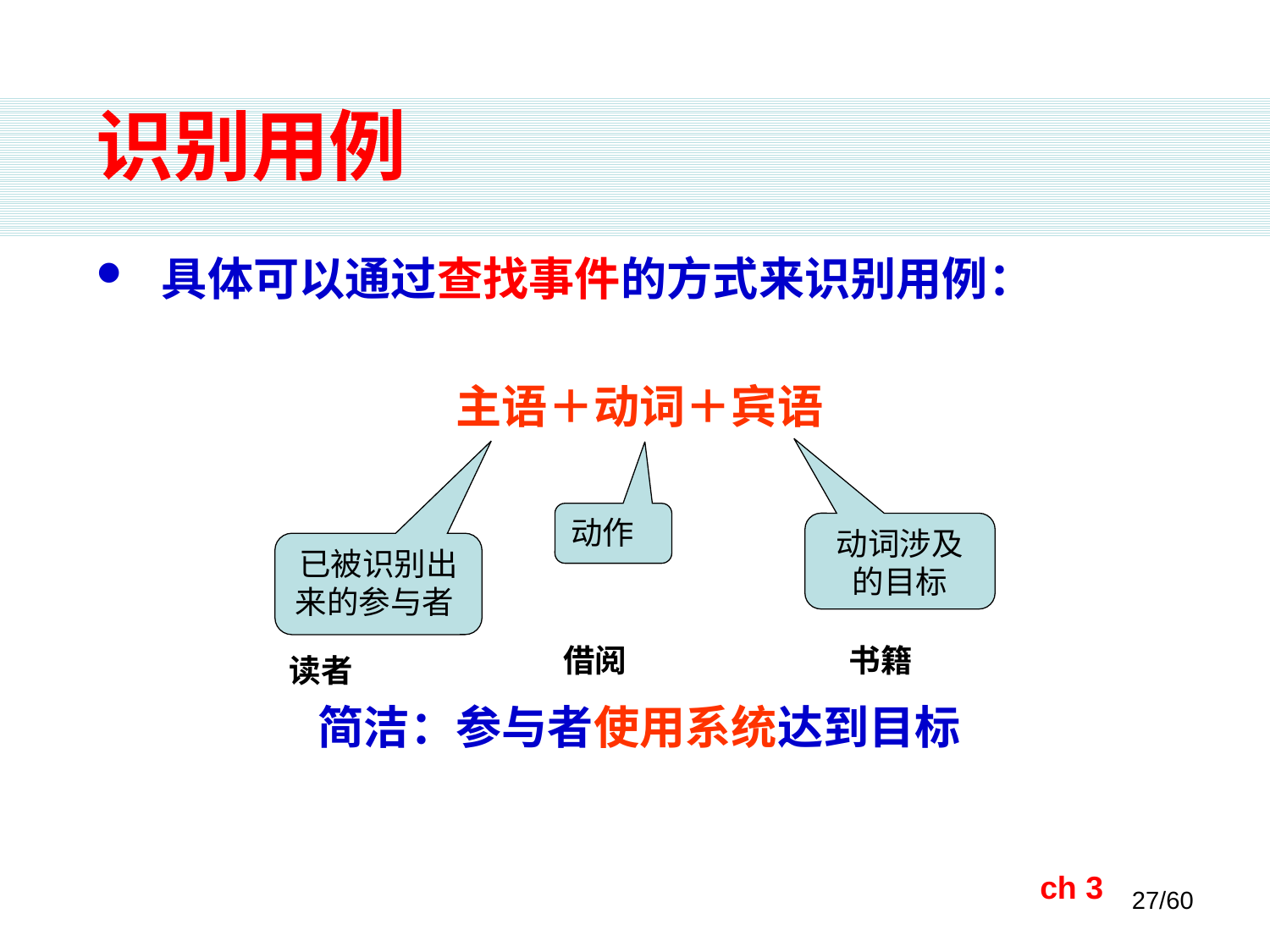

识别用例
具体可以通过查找事件的方式来识别用例：

主语＋动词＋宾语

简洁：参与者使用系统达到目标

动作
动词涉及的目标
已被识别出来的参与者
借阅
书籍
读者
ch 3
27/60